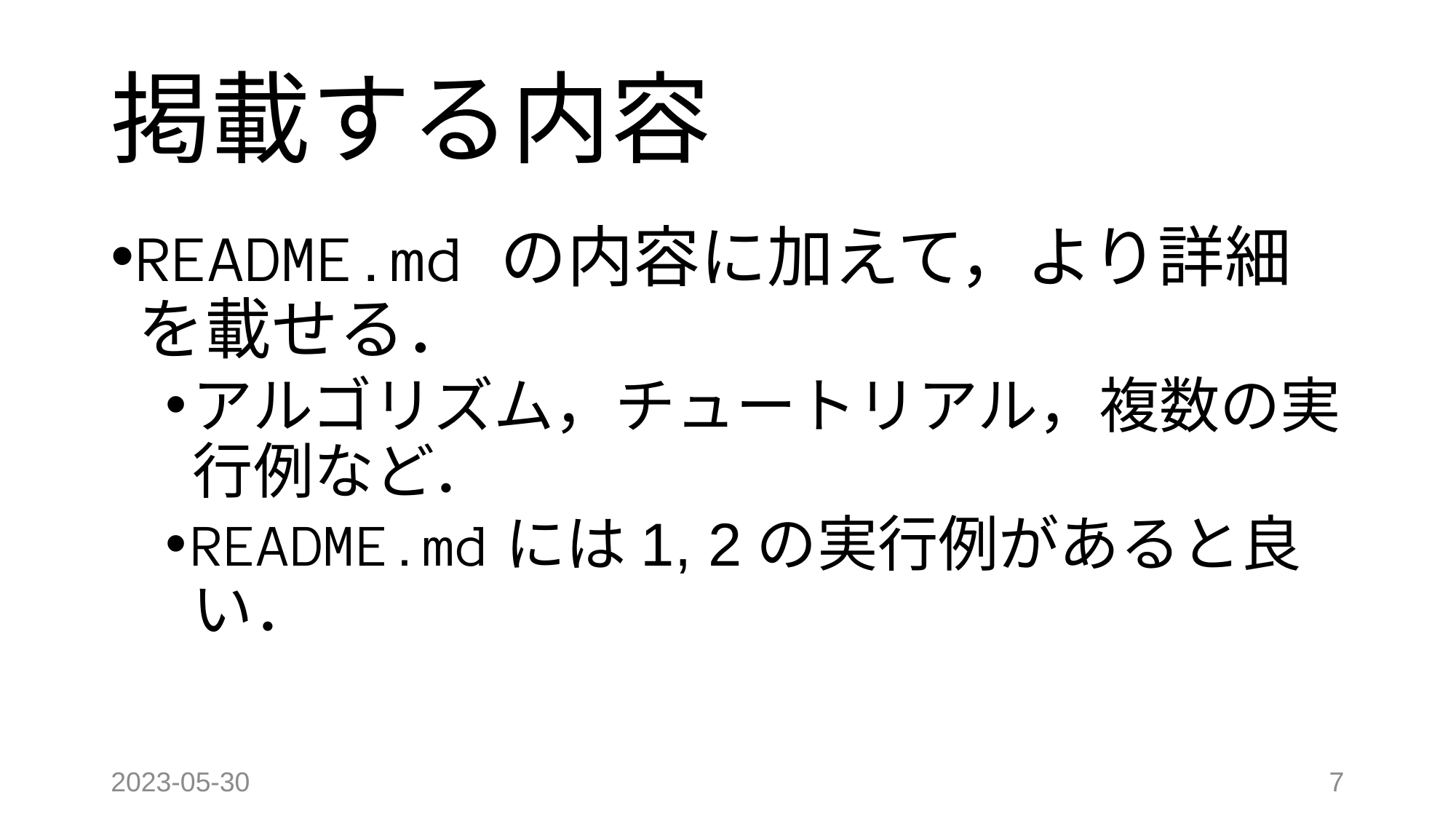

# 掲載する内容
README.md の内容に加えて，より詳細を載せる．
アルゴリズム，チュートリアル，複数の実行例など．
README.mdには1, 2の実行例があると良い．
2023-05-30
7